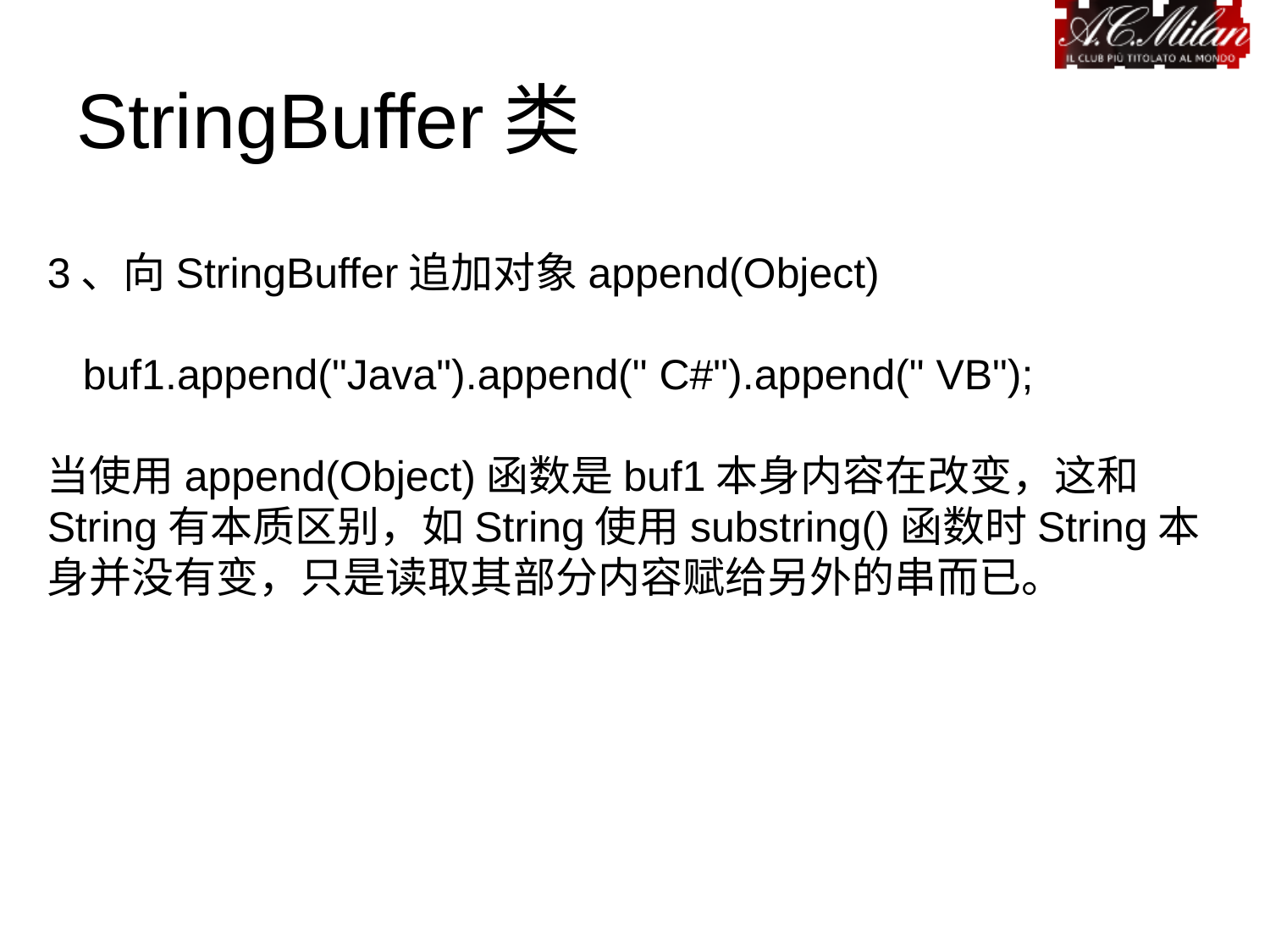

StringBuffer类

3、向StringBuffer追加对象append(Object)

   buf1.append("Java").append(" C#").append(" VB");

当使用append(Object)函数是buf1本身内容在改变，这和String有本质区别，如String使用substring()函数时String本身并没有变，只是读取其部分内容赋给另外的串而已。